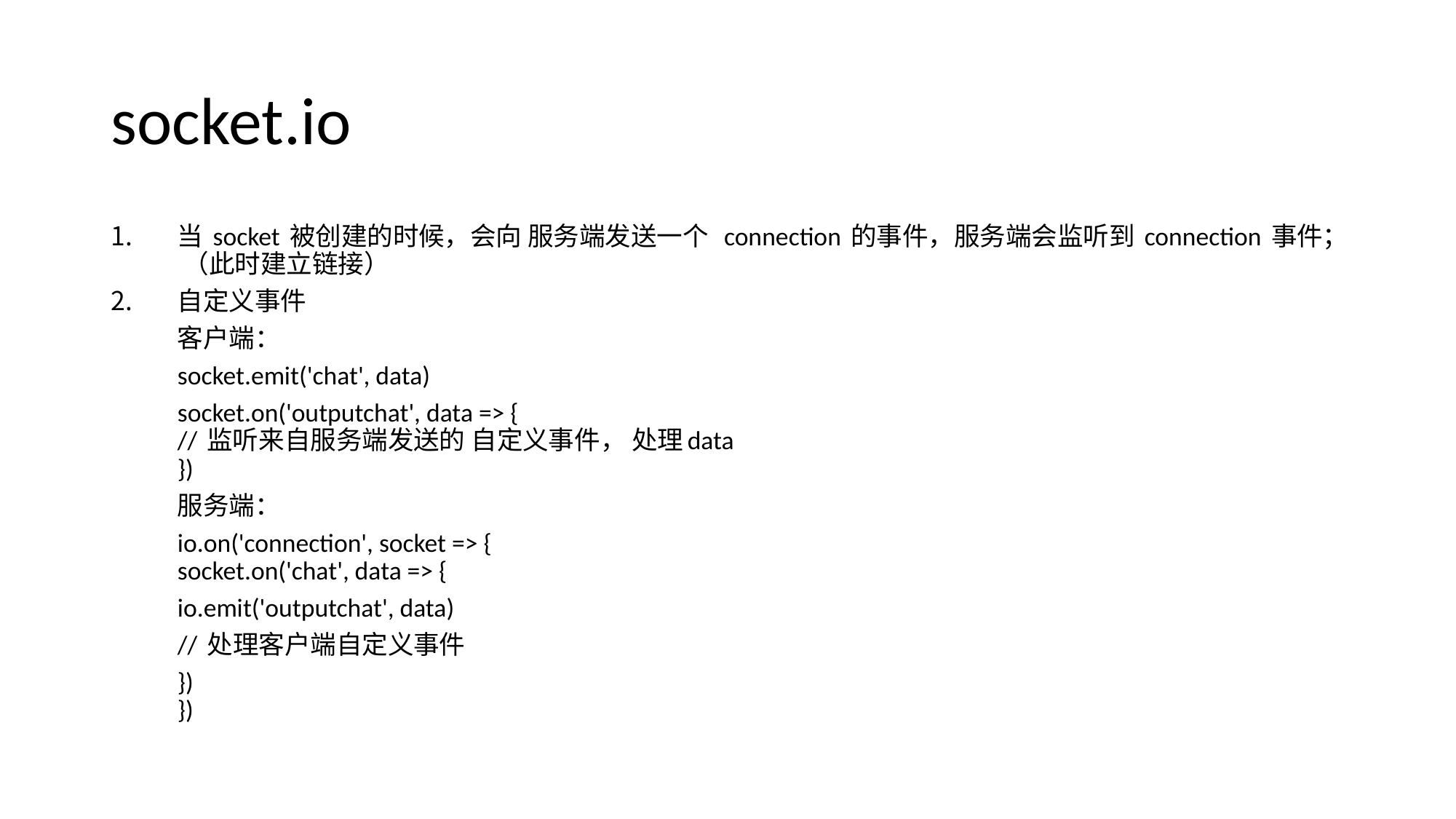

# socket.io
当 socket 被创建的时候，会向 服务端发送一个  connection 的事件，服务端会监听到 connection 事件； （此时建立链接）
自定义事件
	客户端：
	socket.emit('chat', data)
	socket.on('outputchat', data => {
		// 监听来自服务端发送的 自定义事件， 处理data
	})
	服务端：
	io.on('connection', socket => {
		socket.on('chat', data => {
			io.emit('outputchat', data)
			// 处理客户端自定义事件
		})
	})